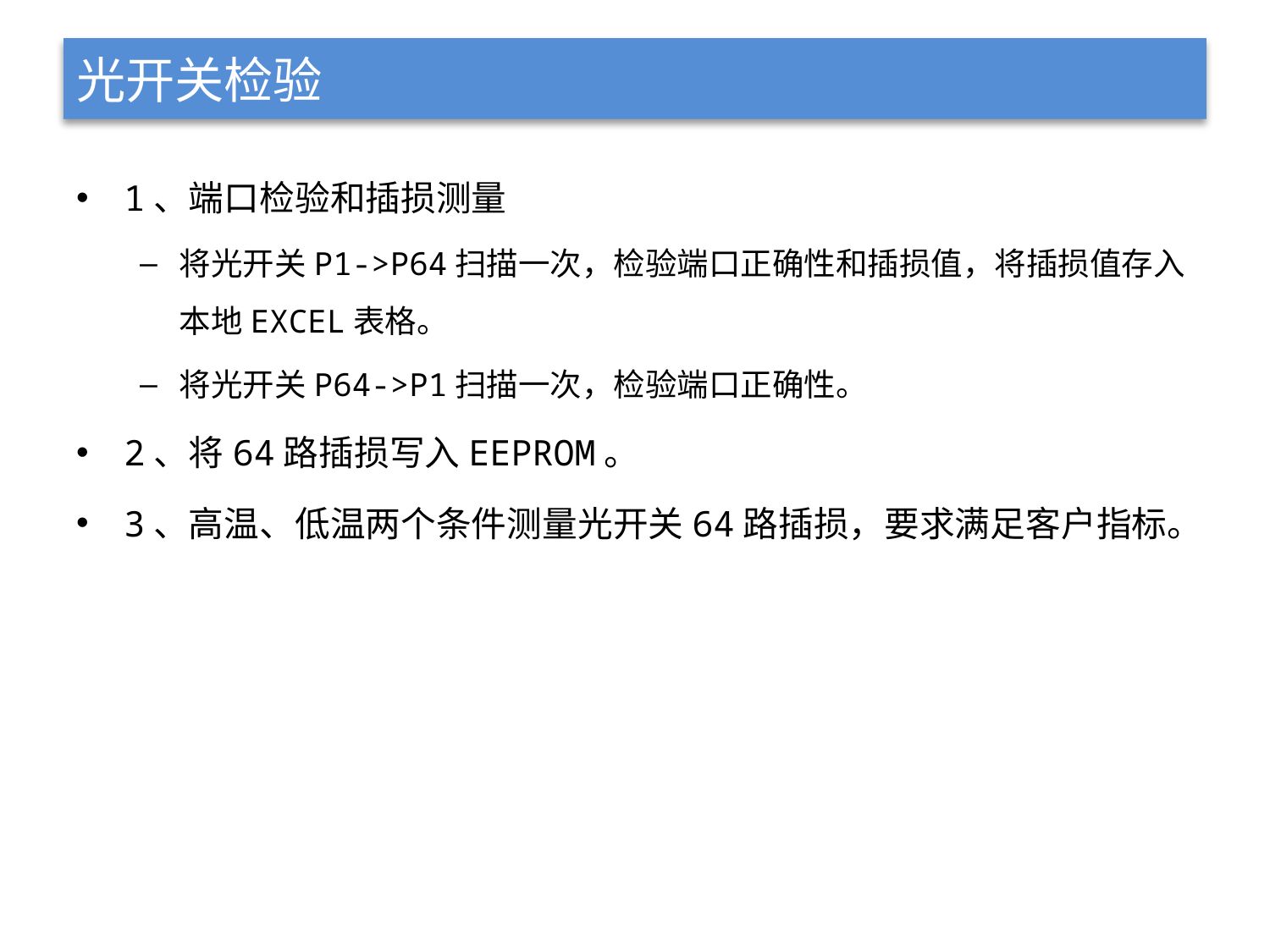

# 光开关检验
1、端口检验和插损测量
将光开关P1->P64扫描一次，检验端口正确性和插损值，将插损值存入本地EXCEL表格。
将光开关P64->P1扫描一次，检验端口正确性。
2、将64路插损写入EEPROM。
3、高温、低温两个条件测量光开关64路插损，要求满足客户指标。